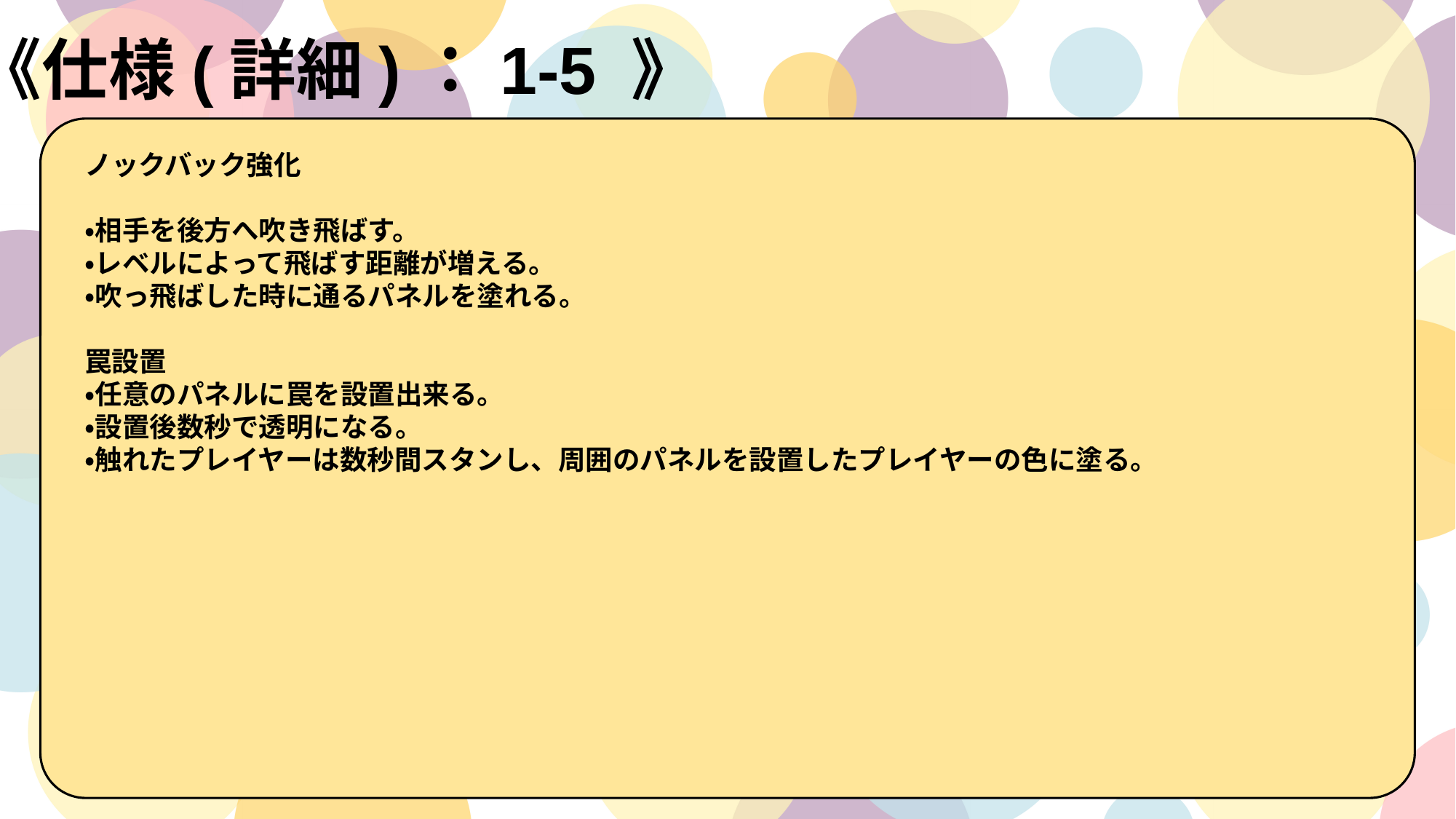

《仕様(詳細)：1-5 》

ノックバック強化

・相手を後方へ吹き飛ばす。
・レベルによって飛ばす距離が増える。
・吹っ飛ばした時に通るパネルを塗れる。

罠設置
・任意のパネルに罠を設置出来る。
・設置後数秒で透明になる。
・触れたプレイヤーは数秒間スタンし、周囲のパネルを設置したプレイヤーの色に塗る。